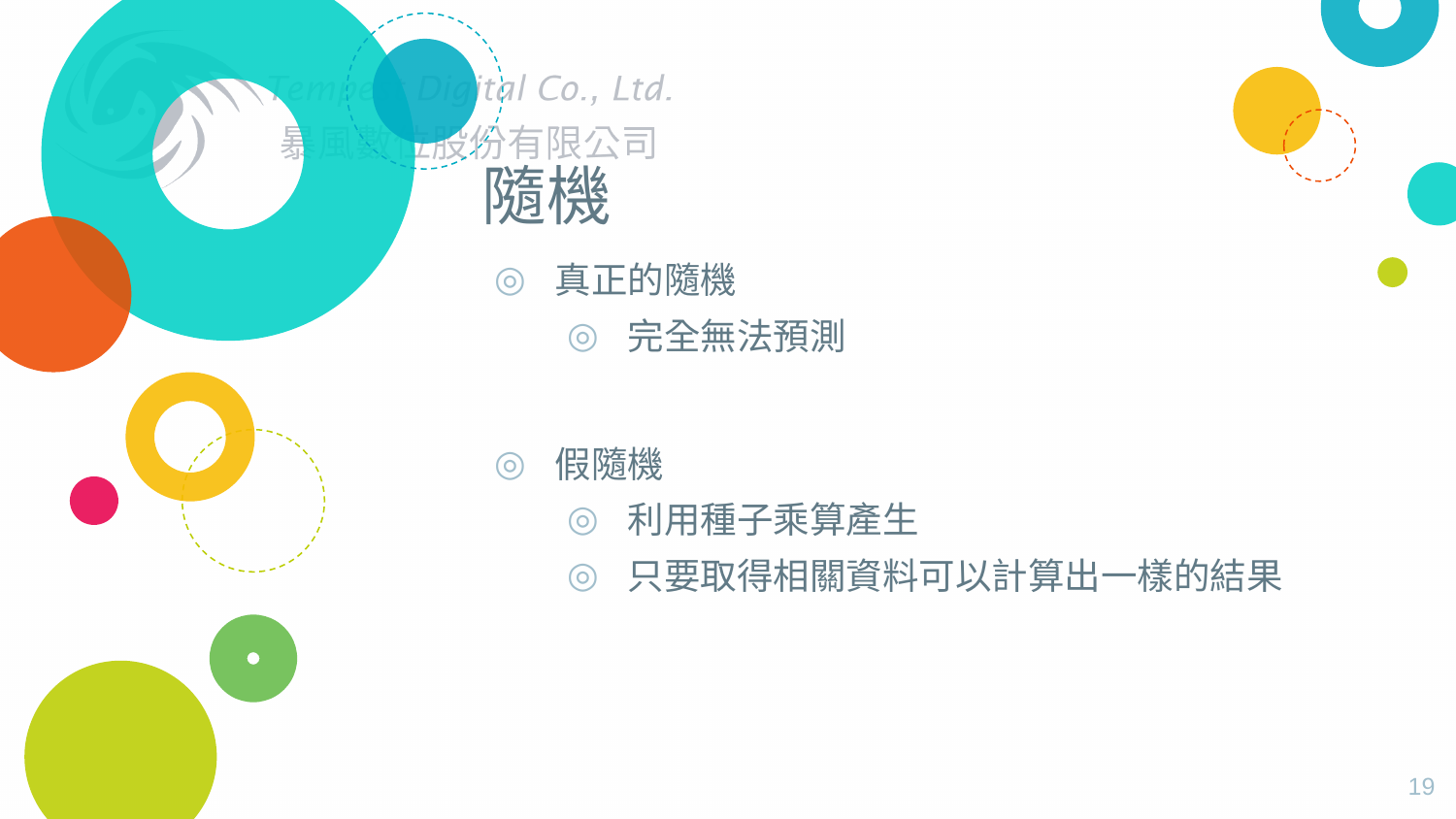

# 隨機
真正的隨機
完全無法預測

假隨機
利用種子乘算產生
只要取得相關資料可以計算出一樣的結果
19